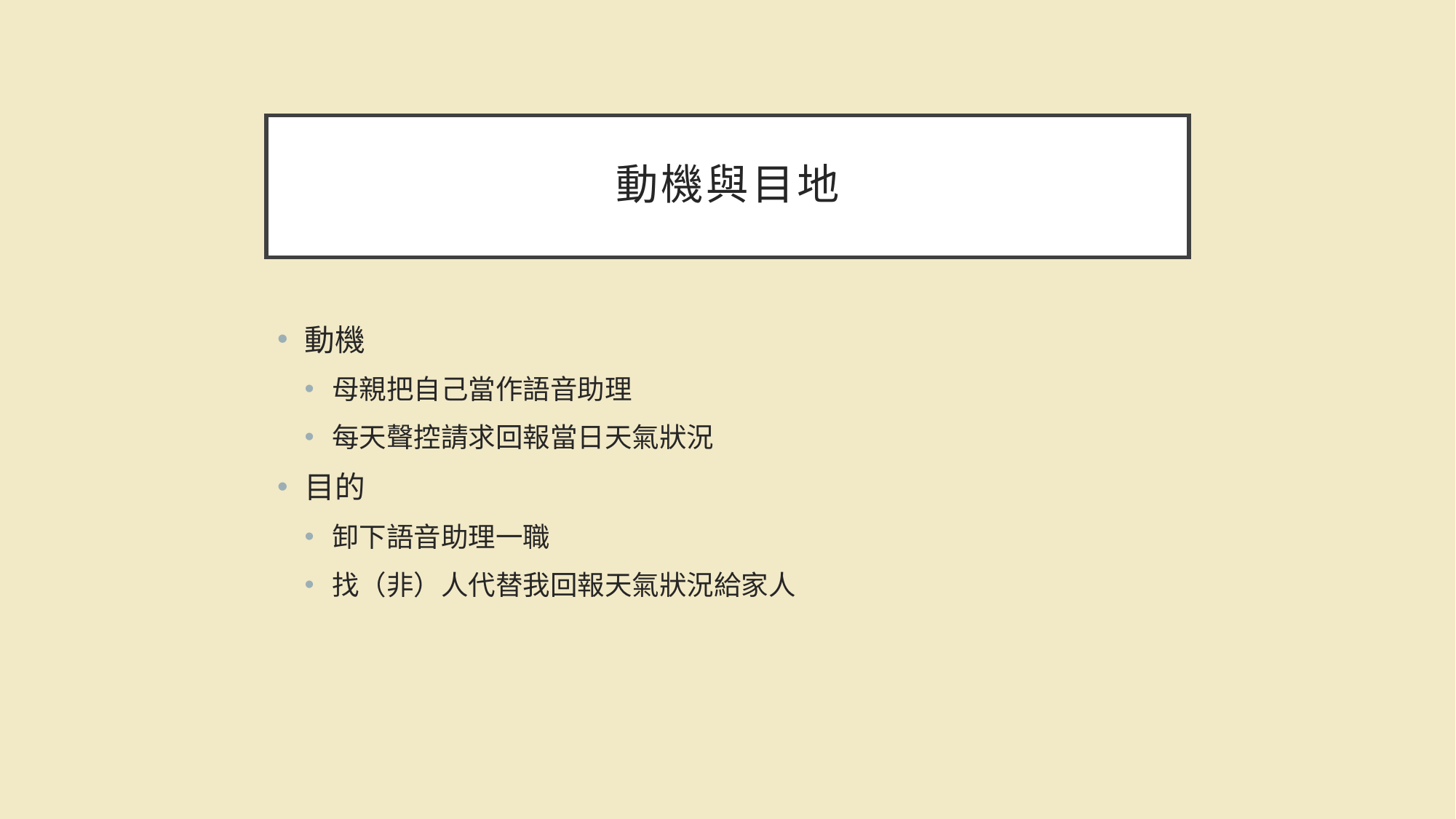

# 動機與目地
動機
母親把自己當作語音助理
每天聲控請求回報當日天氣狀況
目的
卸下語音助理一職
找（非）人代替我回報天氣狀況給家人